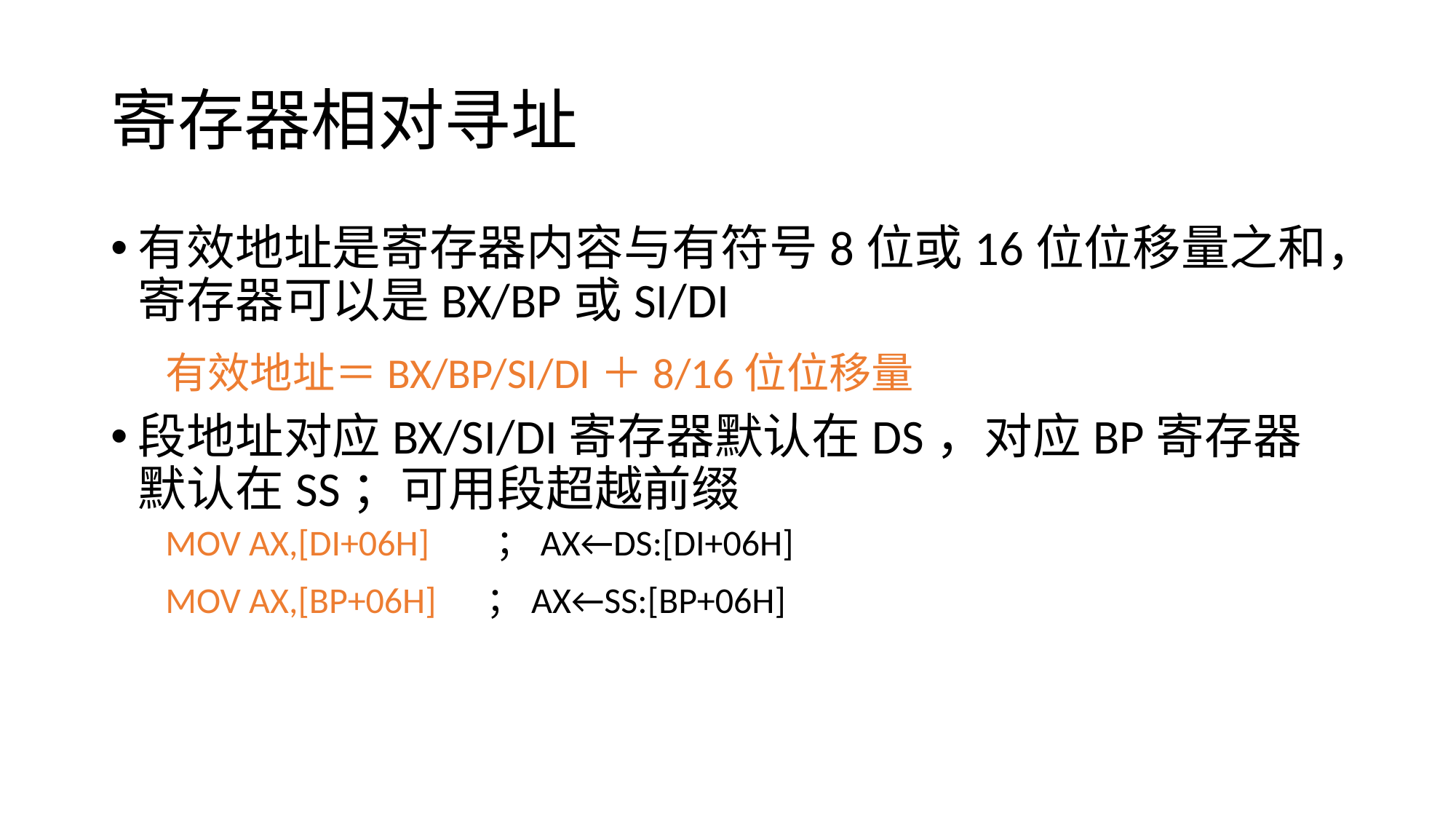

# 寄存器相对寻址
有效地址是寄存器内容与有符号8位或16位位移量之和，寄存器可以是BX/BP或SI/DI
有效地址＝BX/BP/SI/DI＋8/16位位移量
段地址对应BX/SI/DI寄存器默认在DS，对应BP寄存器默认在SS；可用段超越前缀
MOV AX,[DI+06H]       ；AX←DS:[DI+06H]
MOV AX,[BP+06H]     ；AX←SS:[BP+06H]